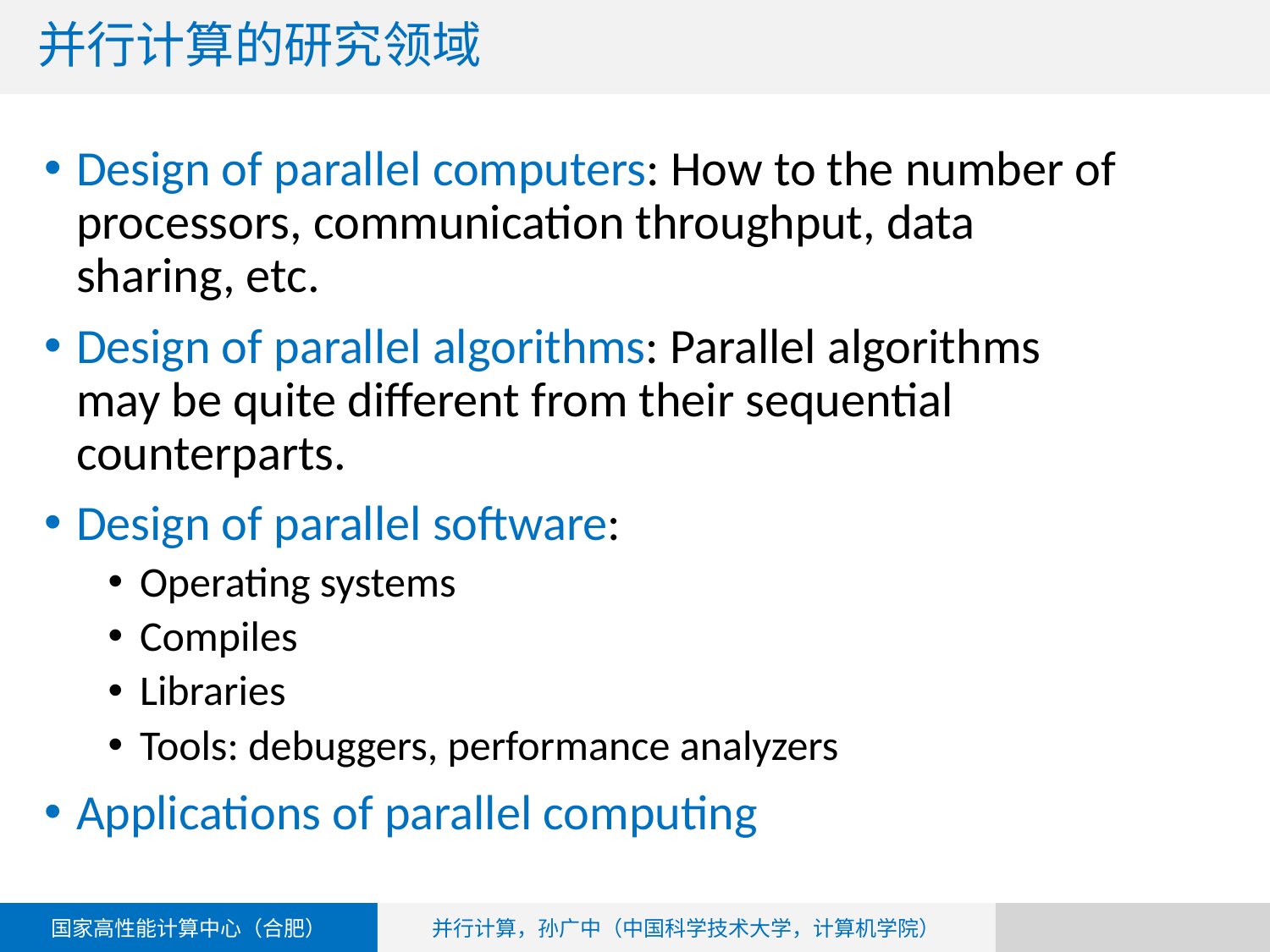

# 并行计算的研究领域
Design of parallel computers: How to the number of processors, communication throughput, data sharing, etc.
Design of parallel algorithms: Parallel algorithms may be quite different from their sequential counterparts.
Design of parallel software:
Operating systems
Compiles
Libraries
Tools: debuggers, performance analyzers
Applications of parallel computing